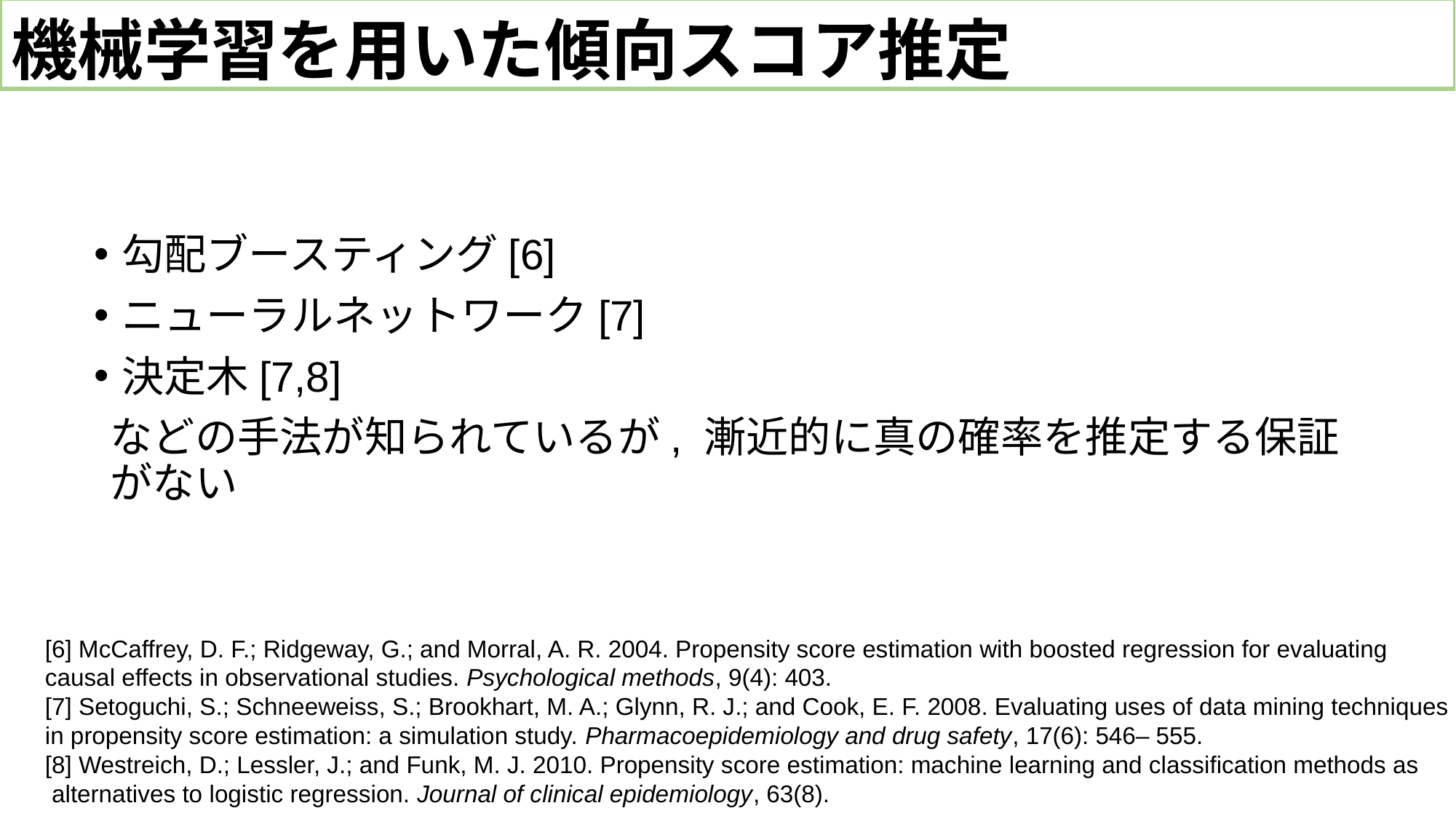

# 機械学習を用いた傾向スコア推定
勾配ブースティング[6]
ニューラルネットワーク[7]
決定木[7,8]
などの手法が知られているが, 漸近的に真の確率を推定する保証がない
[6] McCaffrey, D. F.; Ridgeway, G.; and Morral, A. R. 2004. Propensity score estimation with boosted regression for evaluating
causal effects in observational studies. Psychological methods, 9(4): 403.
[7] Setoguchi, S.; Schneeweiss, S.; Brookhart, M. A.; Glynn, R. J.; and Cook, E. F. 2008. Evaluating uses of data mining techniques
in propensity score estimation: a simulation study. Pharmacoepidemiology and drug safety, 17(6): 546– 555.
[8] Westreich, D.; Lessler, J.; and Funk, M. J. 2010. Propensity score estimation: machine learning and classification methods as
 alternatives to logistic regression. Journal of clinical epidemiology, 63(8).